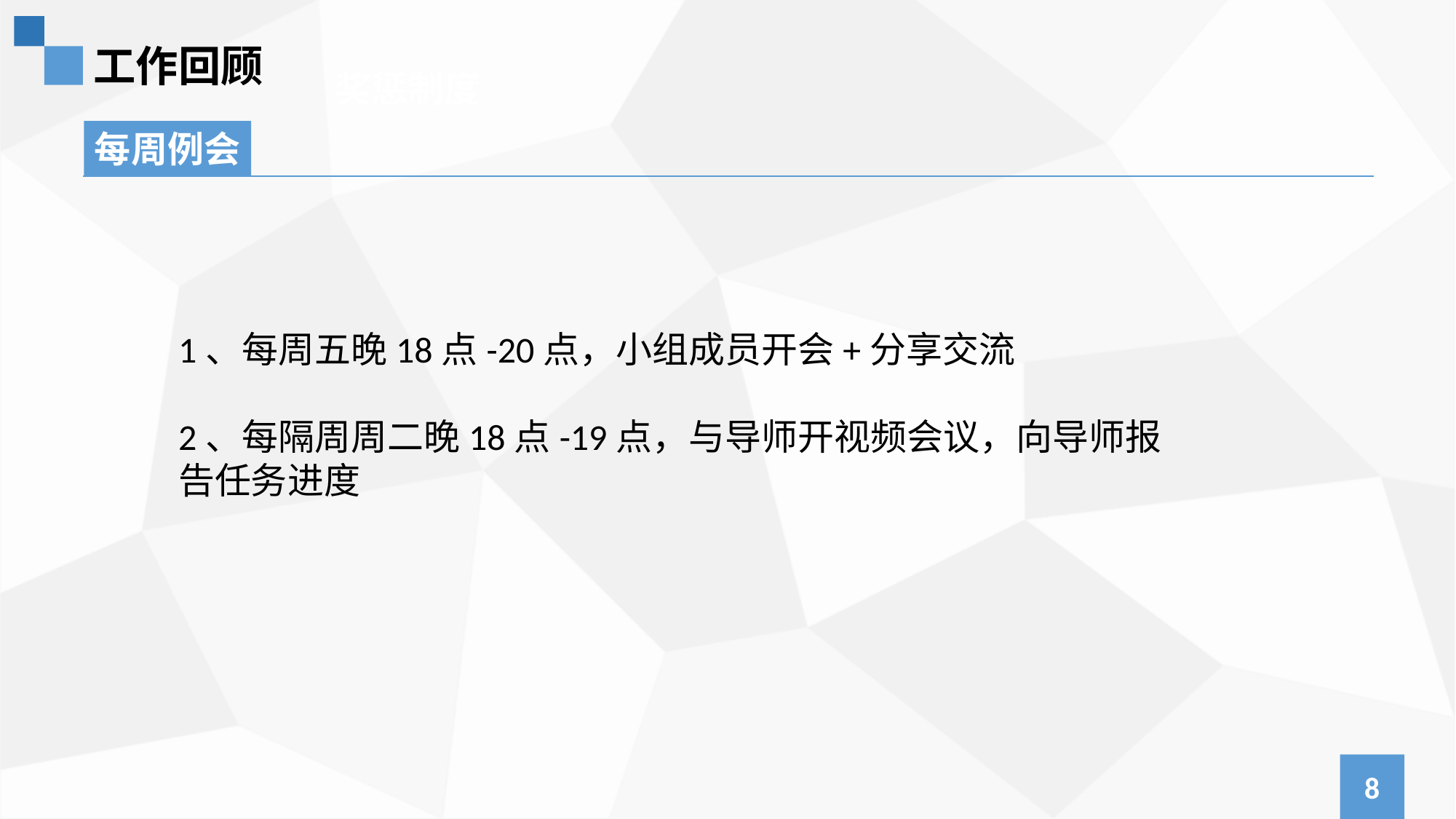

工作回顾
奖惩制度
每周例会
1、每周五晚18点-20点，小组成员开会+分享交流

2、每隔周周二晚18点-19点，与导师开视频会议，向导师报告任务进度
8